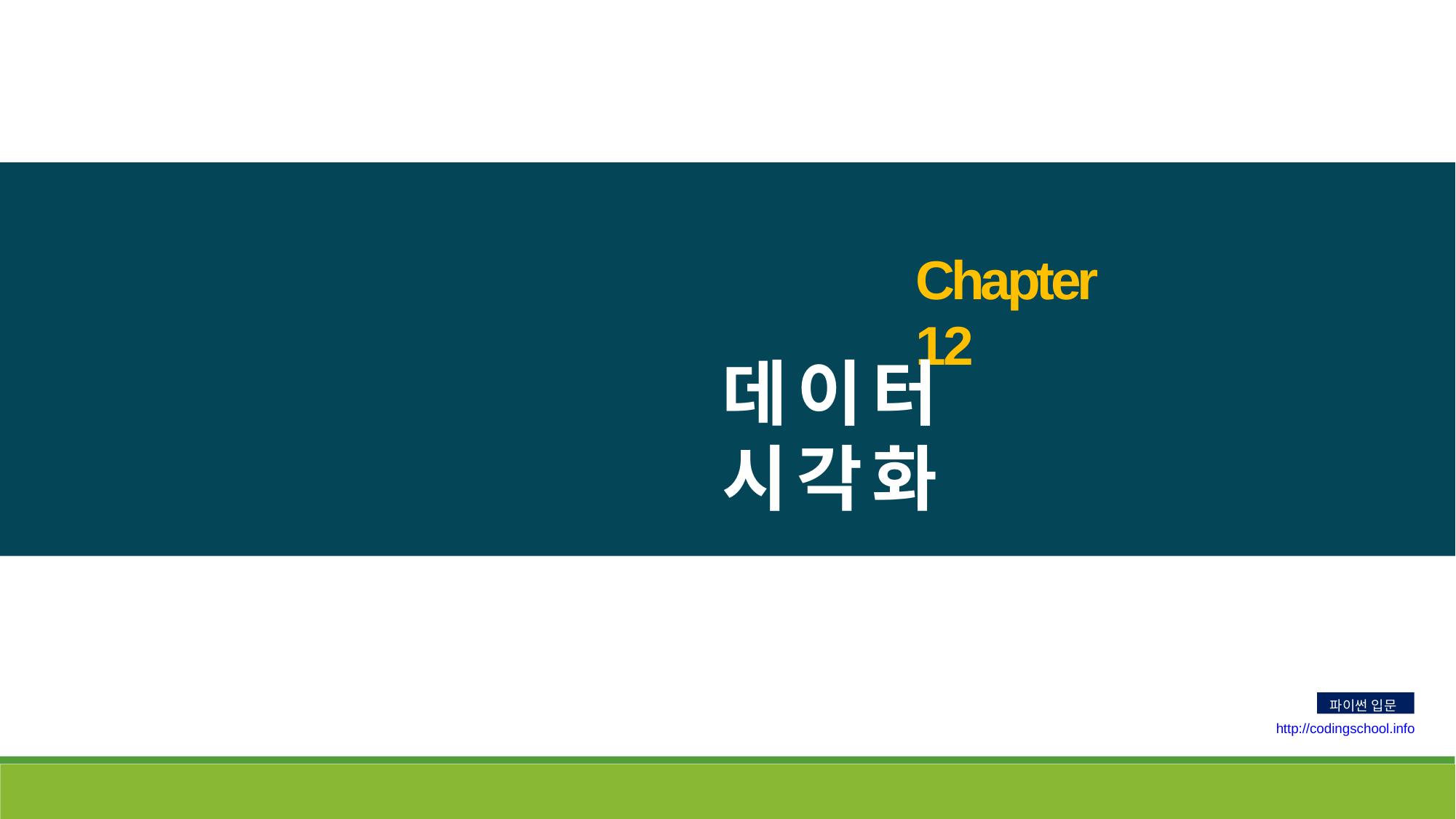

Chapter 12
데이터 시각화
파이썬 입문
http://codingschool.info